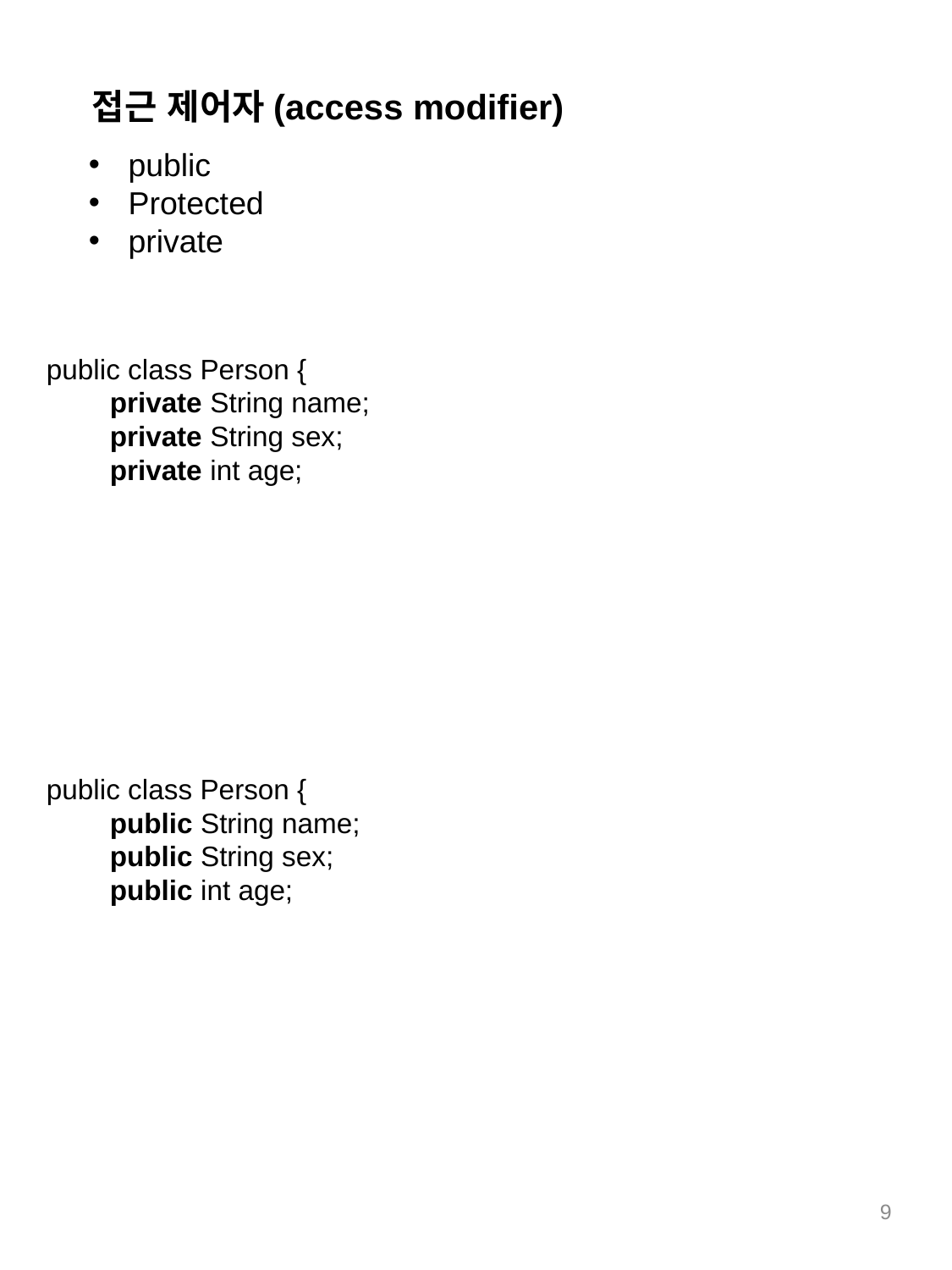

접근 제어자(access modifier)
public
Protected
private
public class Person {
private String name;
private String sex;
private int age;

public class Person {
public String name;
public String sex;
public int age;

9